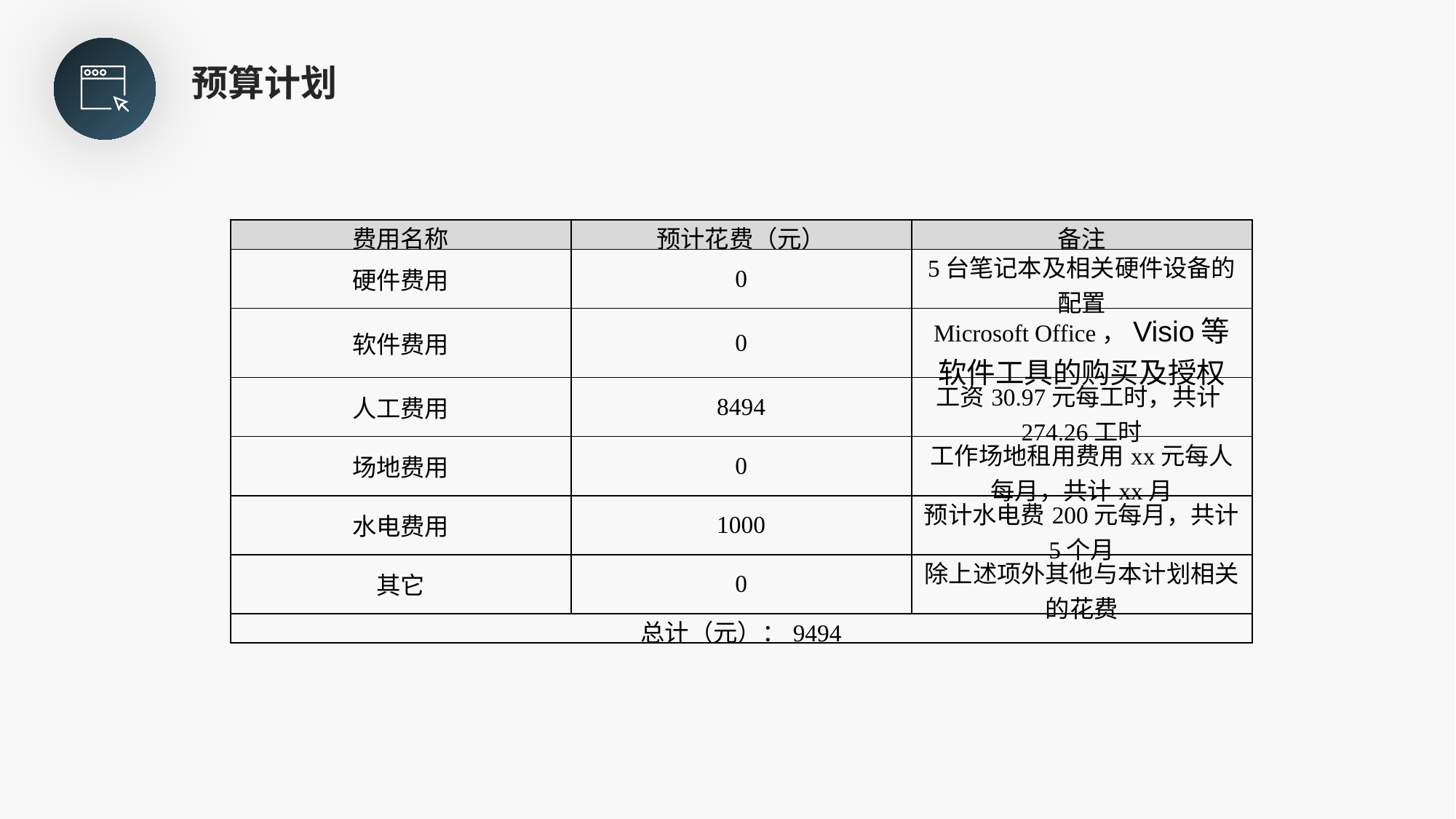

预算计划
| 费用名称 | 预计花费（元） | 备注 |
| --- | --- | --- |
| 硬件费用 | 0 | 5台笔记本及相关硬件设备的配置 |
| 软件费用 | 0 | Microsoft Office，Visio等软件工具的购买及授权 |
| 人工费用 | 8494 | 工资30.97元每工时，共计274.26工时 |
| 场地费用 | 0 | 工作场地租用费用xx元每人每月，共计xx月 |
| 水电费用 | 1000 | 预计水电费200元每月，共计5个月 |
| 其它 | 0 | 除上述项外其他与本计划相关的花费 |
| 总计（元）：9494 |  |  |